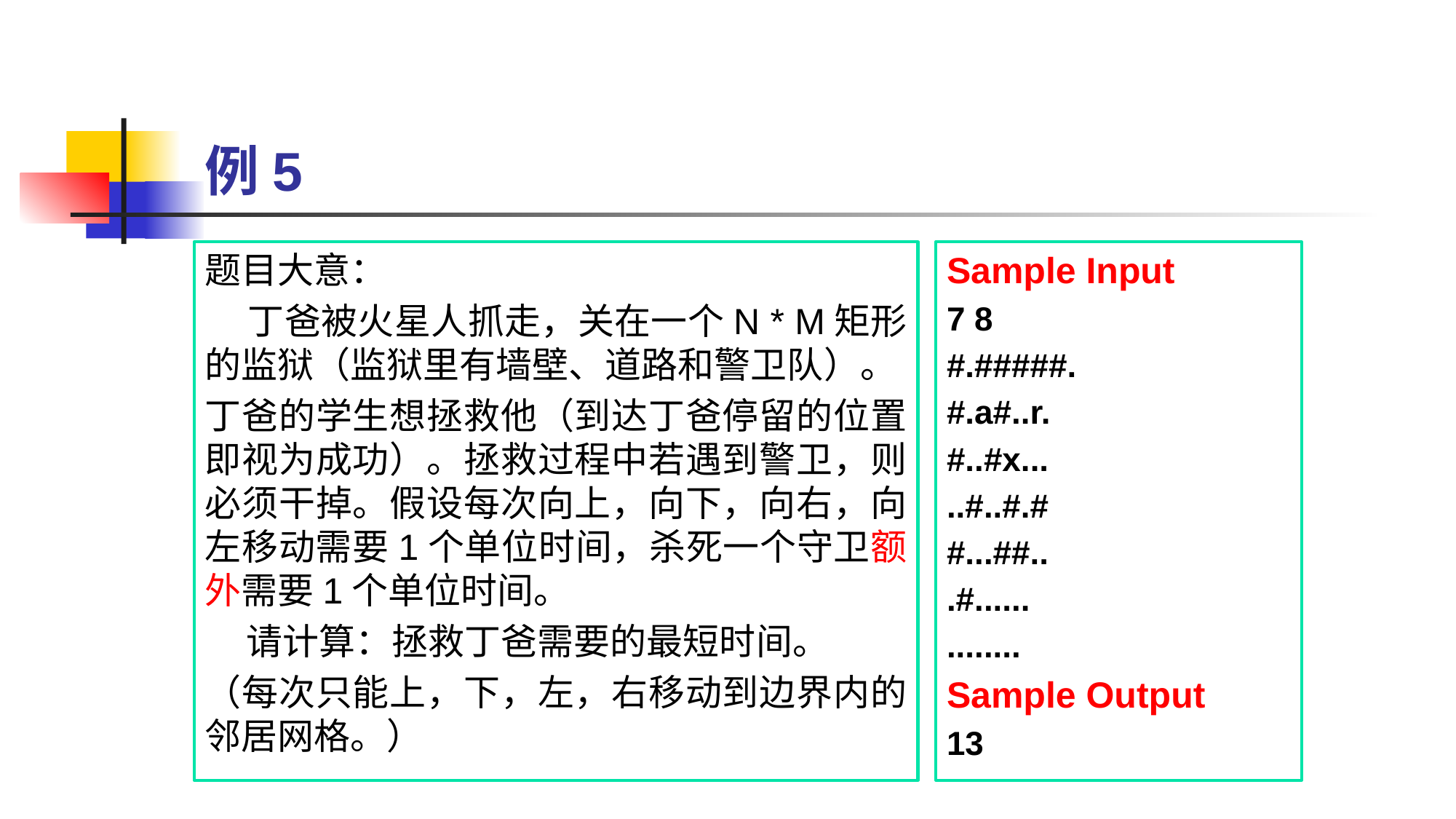

# 例5
题目大意：
    丁爸被火星人抓走，关在一个N * M矩形的监狱（监狱里有墙壁、道路和警卫队）。
丁爸的学生想拯救他（到达丁爸停留的位置即视为成功）。拯救过程中若遇到警卫，则必须干掉。假设每次向上，向下，向右，向左移动需要1个单位时间，杀死一个守卫额外需要1个单位时间。
    请计算：拯救丁爸需要的最短时间。
（每次只能上，下，左，右移动到边界内的邻居网格。）
Sample Input
7 8
#.#####.
#.a#..r.
#..#x...
..#..#.#
#...##..
.#......
........
Sample Output
13
25